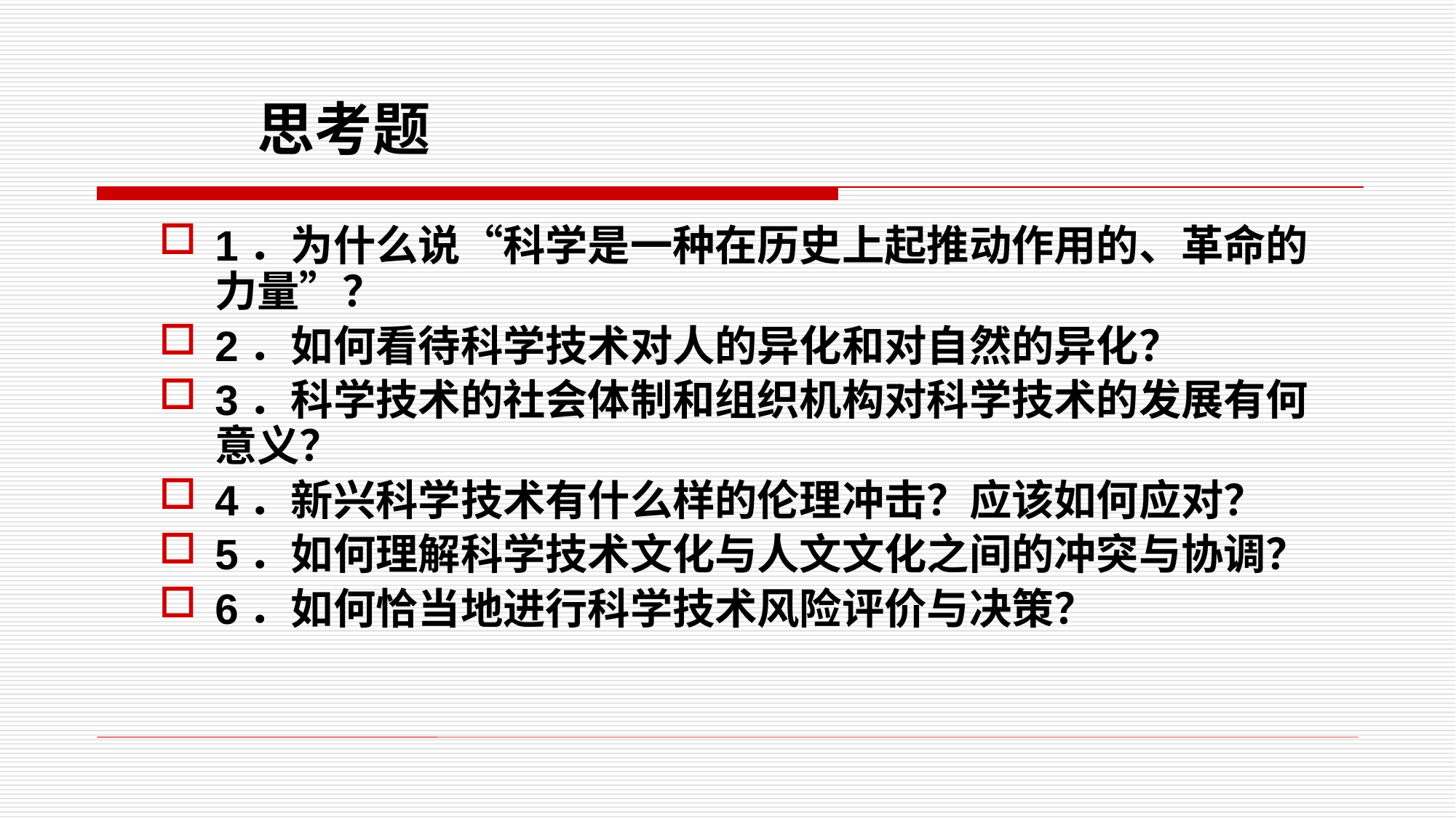

思考题
1．为什么说“科学是一种在历史上起推动作用的、革命的力量”？
2．如何看待科学技术对人的异化和对自然的异化？
3．科学技术的社会体制和组织机构对科学技术的发展有何意义？
4．新兴科学技术有什么样的伦理冲击？应该如何应对？
5．如何理解科学技术文化与人文文化之间的冲突与协调？
6．如何恰当地进行科学技术风险评价与决策？